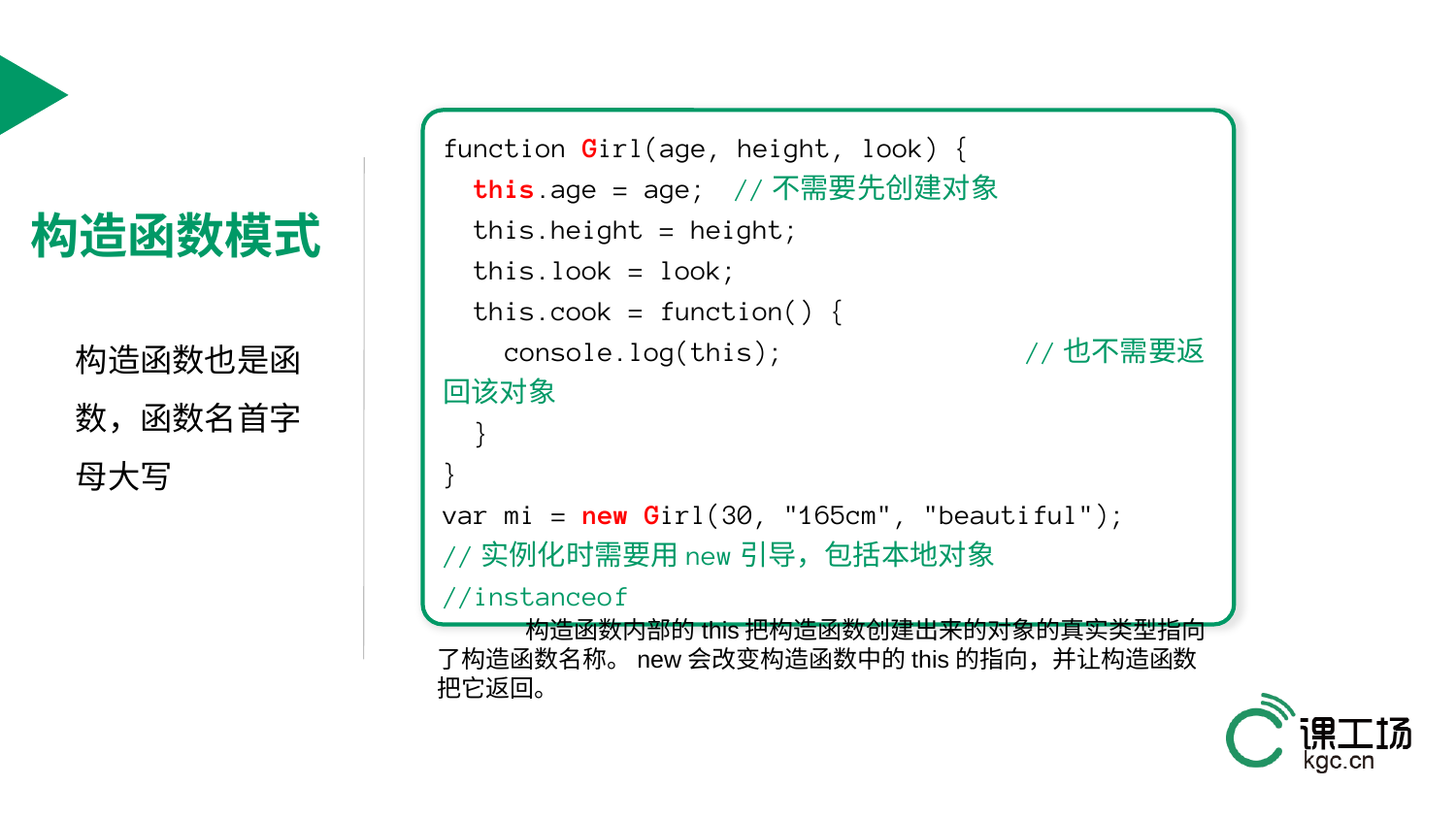

function Girl(age, height, look) {
  this.age = age;	//不需要先创建对象
  this.height = height;
  this.look = look;
  this.cook = function() {
    console.log(this);		//也不需要返回该对象
  }
}
var mi = new Girl(30, "165cm", "beautiful");
//实例化时需要用new引导，包括本地对象
//instanceof
构造函数模式
构造函数也是函数，函数名首字母大写
构造函数内部的this把构造函数创建出来的对象的真实类型指向了构造函数名称。new会改变构造函数中的this的指向，并让构造函数把它返回。